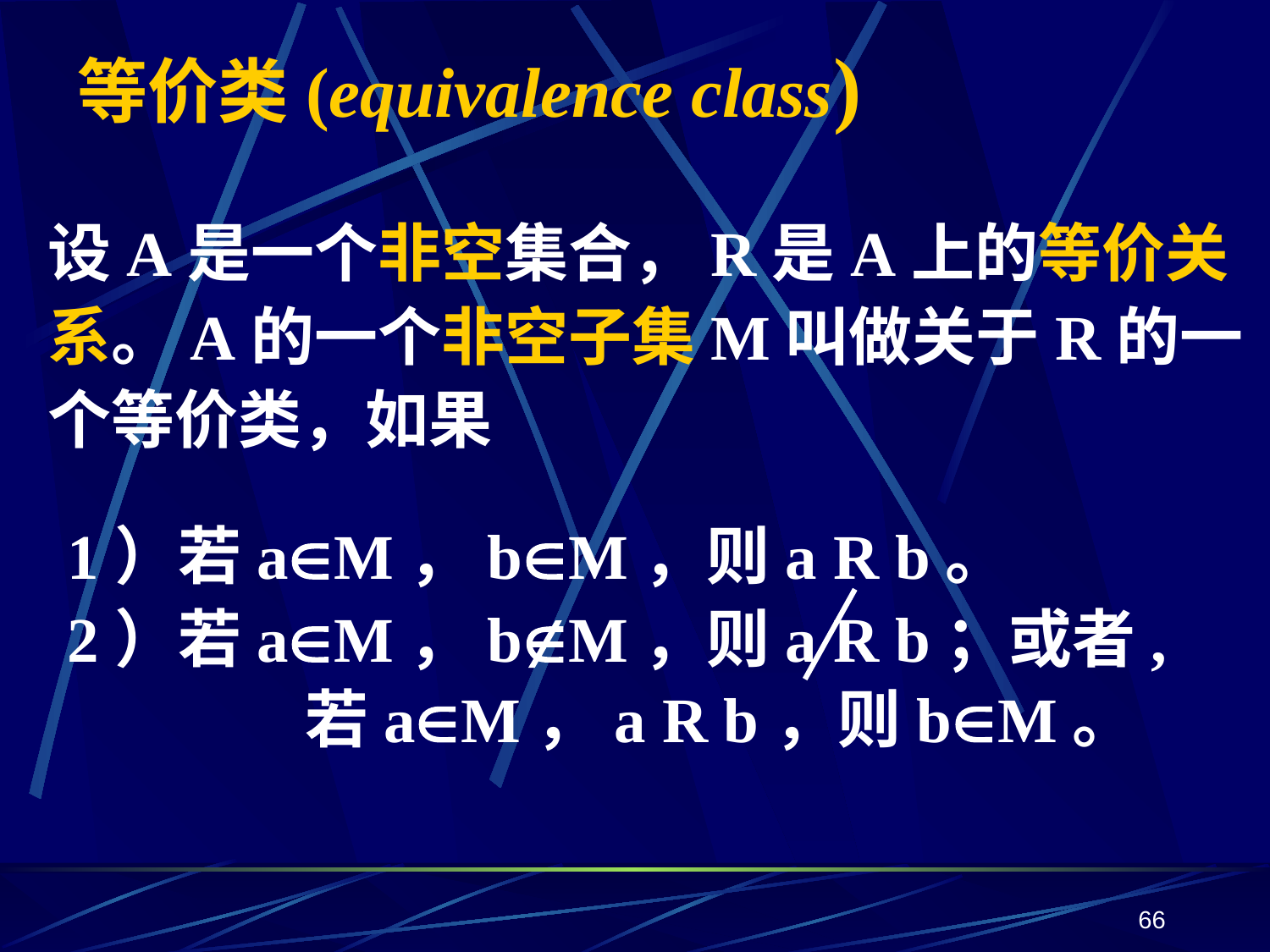

# 等价类(equivalence class)
设A是一个非空集合，R是A上的等价关系。A的一个非空子集M叫做关于R的一个等价类，如果
1）若a∈M，b∈M，则a R b。
2）若a∈M，b∉M，则a R b；或者,
	      若a∈M，a R b，则b∈M。

66